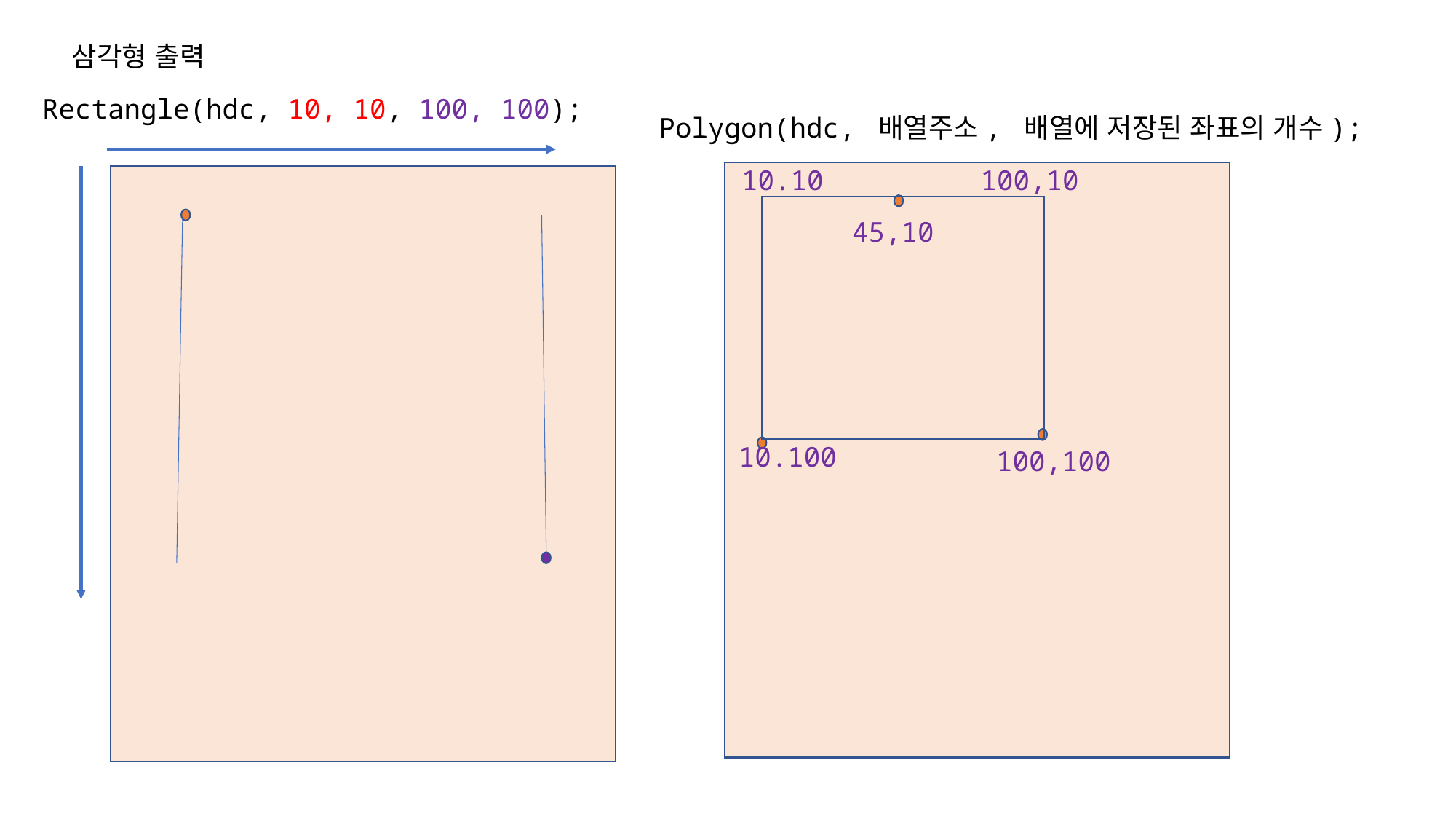

삼각형 출력
Rectangle(hdc, 10, 10, 100, 100);
Polygon(hdc, 배열주소, 배열에 저장된 좌표의 개수);
100,10
10.10

45,10

10.100

100,100